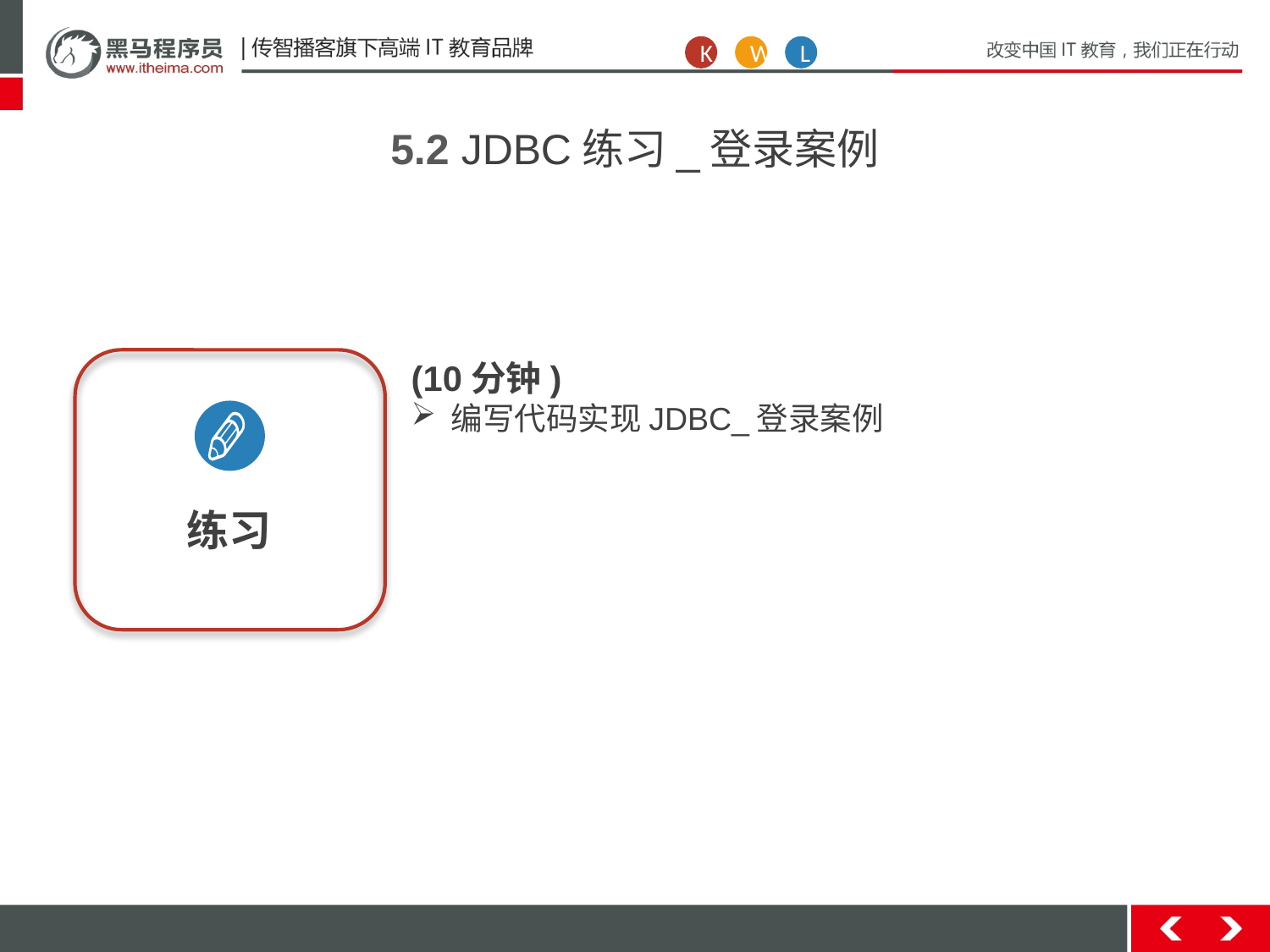

K
W
L
5.2 JDBC练习_登录案例

练习
(10分钟)
编写代码实现JDBC_登录案例